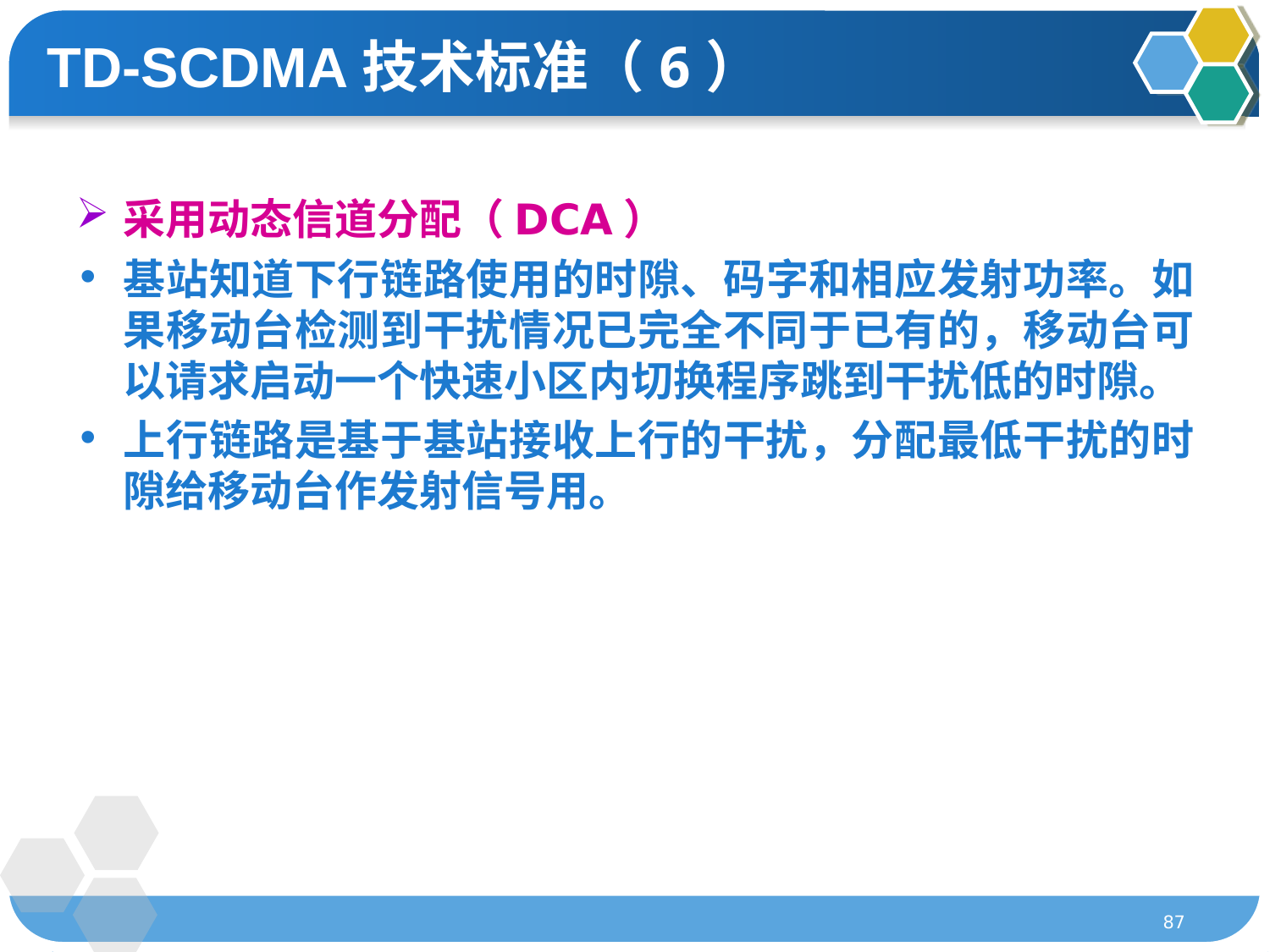

# TD-SCDMA技术标准（6）
采用动态信道分配（DCA）
基站知道下行链路使用的时隙、码字和相应发射功率。如果移动台检测到干扰情况已完全不同于已有的，移动台可以请求启动一个快速小区内切换程序跳到干扰低的时隙。
上行链路是基于基站接收上行的干扰，分配最低干扰的时隙给移动台作发射信号用。